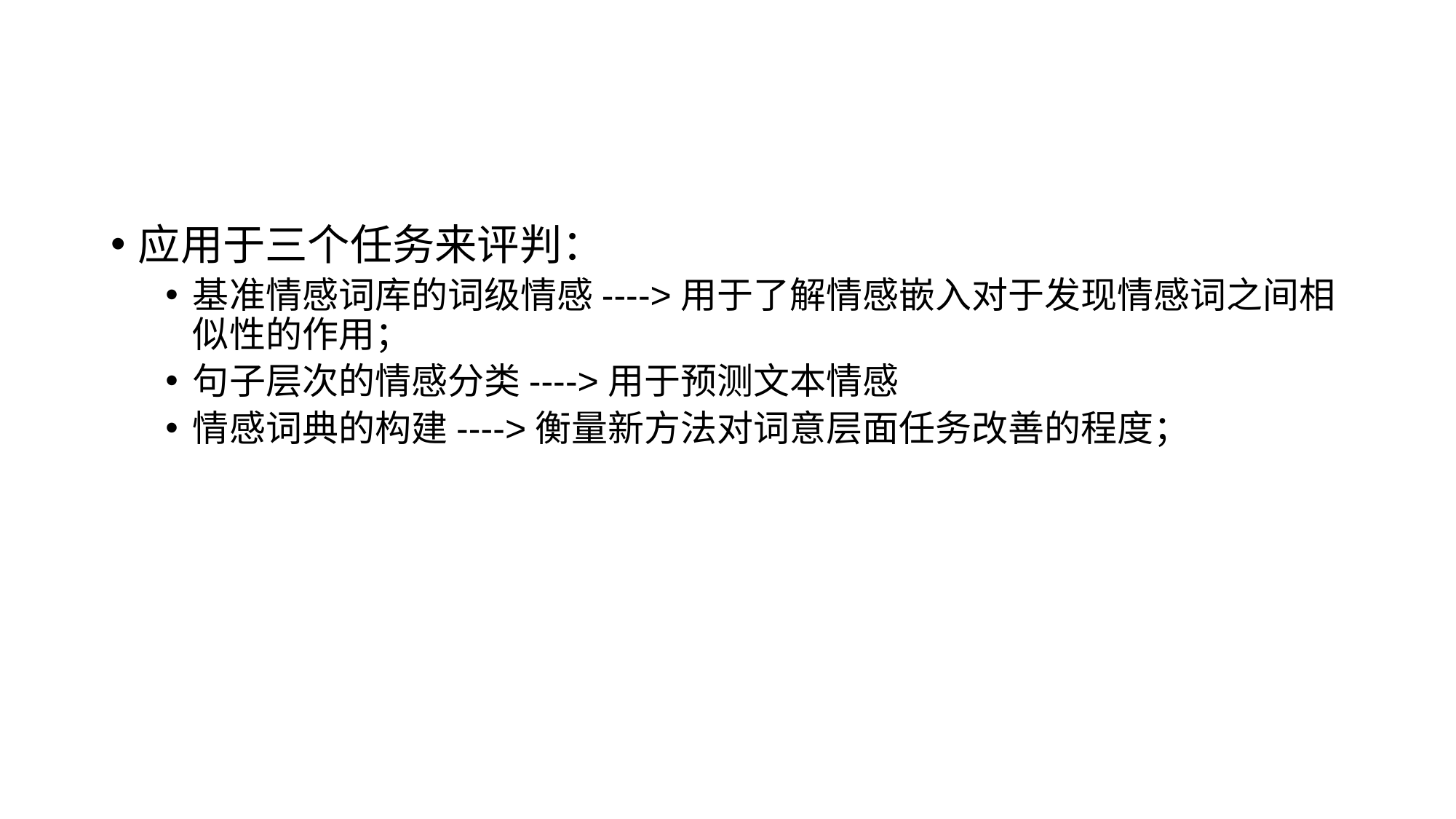

#
应用于三个任务来评判：
基准情感词库的词级情感---->用于了解情感嵌入对于发现情感词之间相似性的作用；
句子层次的情感分类---->用于预测文本情感
情感词典的构建---->衡量新方法对词意层面任务改善的程度；